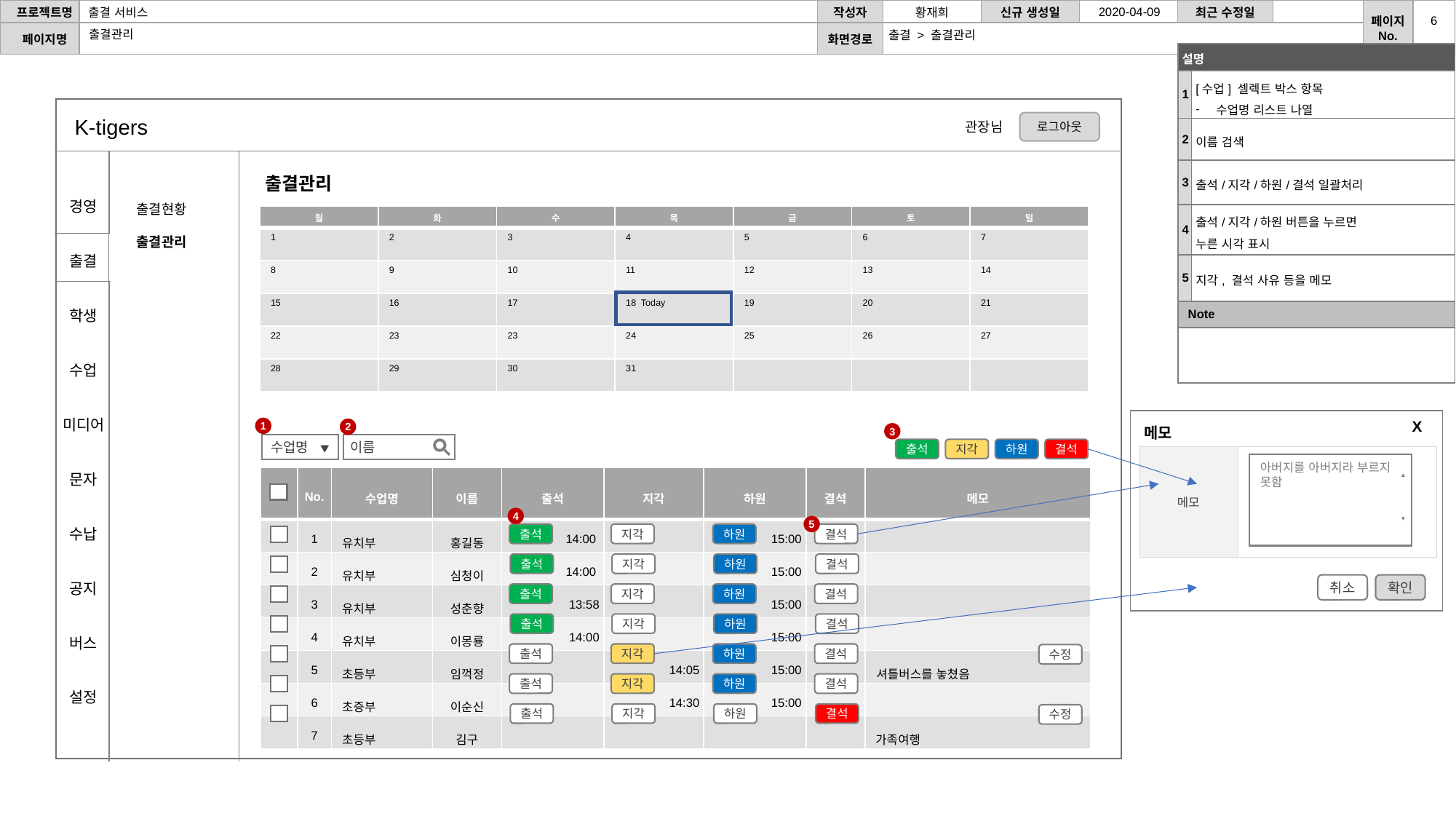

2020-04-09
6
출결관리
출결 > 출결관리
| 설명 |  |
| --- | --- |
| 1 | [수업] 셀렉트 박스 항목 수업명 리스트 나열 |
| 2 | 이름 검색 |
| 3 | 출석/지각/하원/결석 일괄처리 |
| 4 | 출석/지각/하원 버튼을 누르면 누른 시각 표시 |
| 5 | 지각, 결석 사유 등을 메모 |
| Note |  |
|  |  |

K-tigers
로그아웃
관장님
출결관리
출결현황
출결관리
경영

출결

학생

수업

미디어

문자

수납

공지

버스

설정

| 월 | 화 | 수 | 목 | 금 | 토 | 일 |
| --- | --- | --- | --- | --- | --- | --- |
| 1 | 2 | 3 | 4 | 5 | 6 | 7 |
| 8 | 9 | 10 | 11 | 12 | 13 | 14 |
| 15 | 16 | 17 | 18 Today | 19 | 20 | 21 |
| 22 | 23 | 23 | 24 | 25 | 26 | 27 |
| 28 | 29 | 30 | 31 |  |  |  |

X
1
메모
2
3
수업명   ▼
 이름
출석
지각
하원
결석

| 메모 |  |
| --- | --- |

아버지를 아버지라 부르지 못함
▲

▼
|  | No. | 수업명 | 이름 | 출석 | 지각 | 하원 | 결석 | 메모 |
| --- | --- | --- | --- | --- | --- | --- | --- | --- |
|  | 1 | 유치부 | 홍길동 | 14:00 |  | 15:00 |  |  |
|  | 2 | 유치부 | 심청이 | 14:00 |  | 15:00 |  |  |
|  | 3 | 유치부 | 성춘향 | 13:58 |  | 15:00 |  |  |
|  | 4 | 유치부 | 이몽룡 | 14:00 |  | 15:00 |  |  |
|  | 5 | 초등부 | 임꺽정 |  | 14:05 | 15:00 |  | 셔틀버스를 놓쳤음 |
|  | 6 | 초증부 | 이순신 |  | 14:30 | 15:00 |  |  |
|  | 7 | 초등부 | 김구 |  |  |  |  | 가족여행 |

4
5
출석
지각
하원
결석

출석
지각
하원
결석

취소
확인
출석
지각
하원
결석

출석
지각
하원
결석

출석
지각
하원
결석
수정

출석
지각
하원
결석

출석
지각
하원
결석
수정